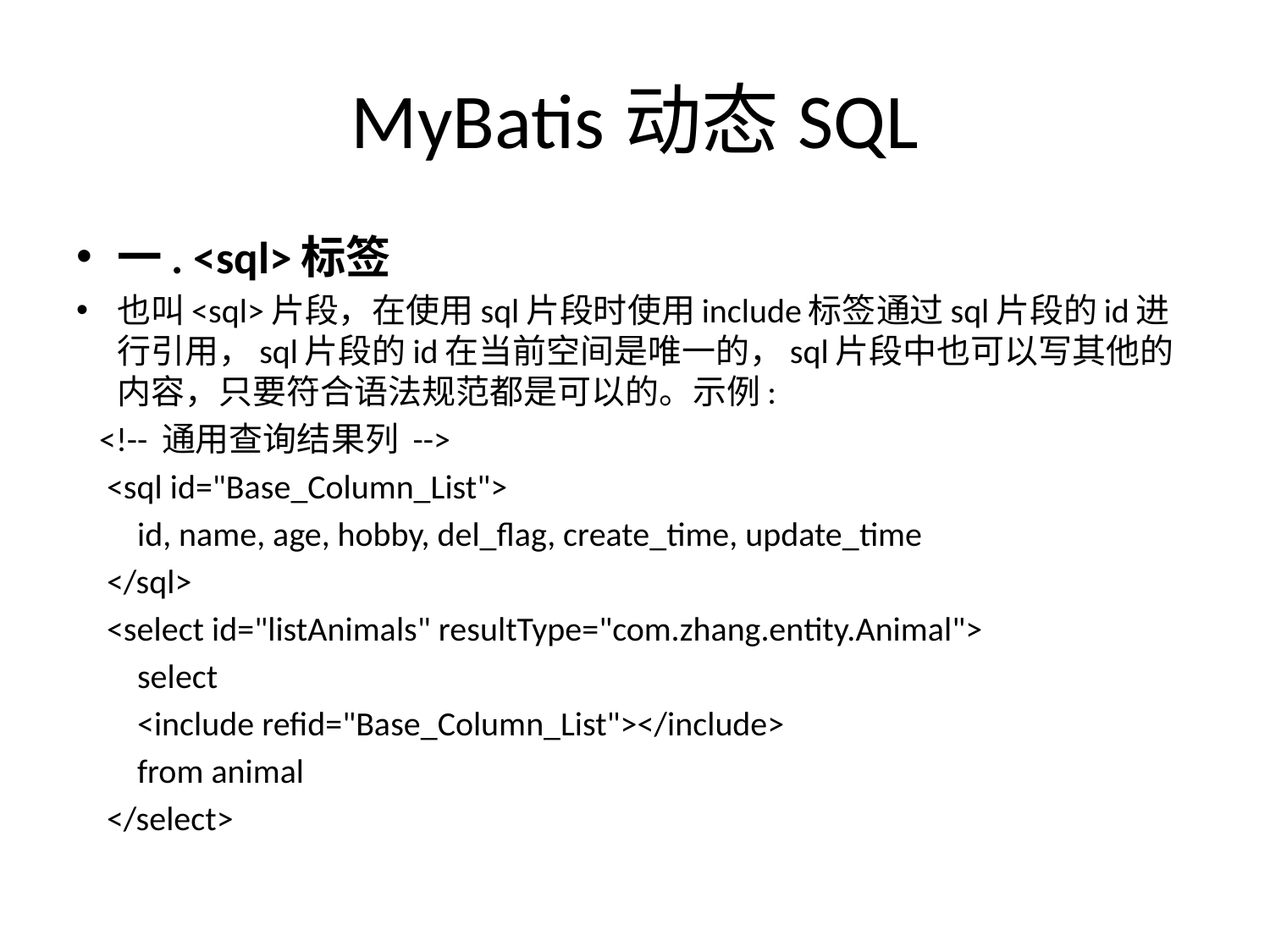

# MyBatis动态SQL
一. <sql>标签
也叫<sql>片段，在使用sql片段时使用include标签通过sql片段的id进行引用，sql片段的id在当前空间是唯一的，sql片段中也可以写其他的内容，只要符合语法规范都是可以的。示例:
   <!-- 通用查询结果列 -->
    <sql id="Base_Column_List">
        id, name, age, hobby, del_flag, create_time, update_time
    </sql>
    <select id="listAnimals" resultType="com.zhang.entity.Animal">
        select
        <include refid="Base_Column_List"></include>
        from animal
    </select>